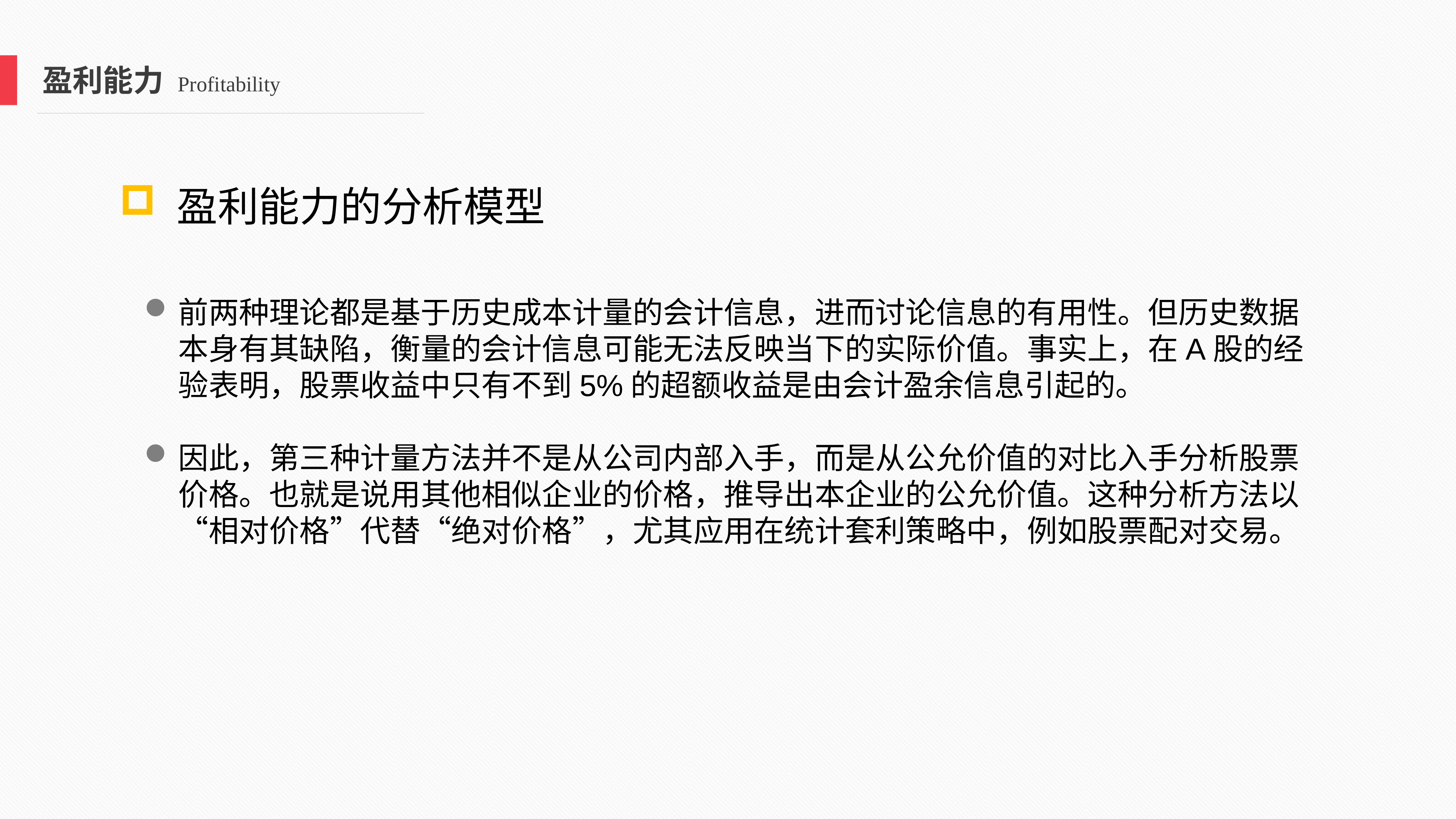

盈利能力 Profitability
 盈利能力的分析模型
前两种理论都是基于历史成本计量的会计信息，进而讨论信息的有用性。但历史数据本身有其缺陷，衡量的会计信息可能无法反映当下的实际价值。事实上，在A股的经验表明，股票收益中只有不到5%的超额收益是由会计盈余信息引起的。

因此，第三种计量方法并不是从公司内部入手，而是从公允价值的对比入手分析股票价格。也就是说用其他相似企业的价格，推导出本企业的公允价值。这种分析方法以“相对价格”代替“绝对价格”，尤其应用在统计套利策略中，例如股票配对交易。